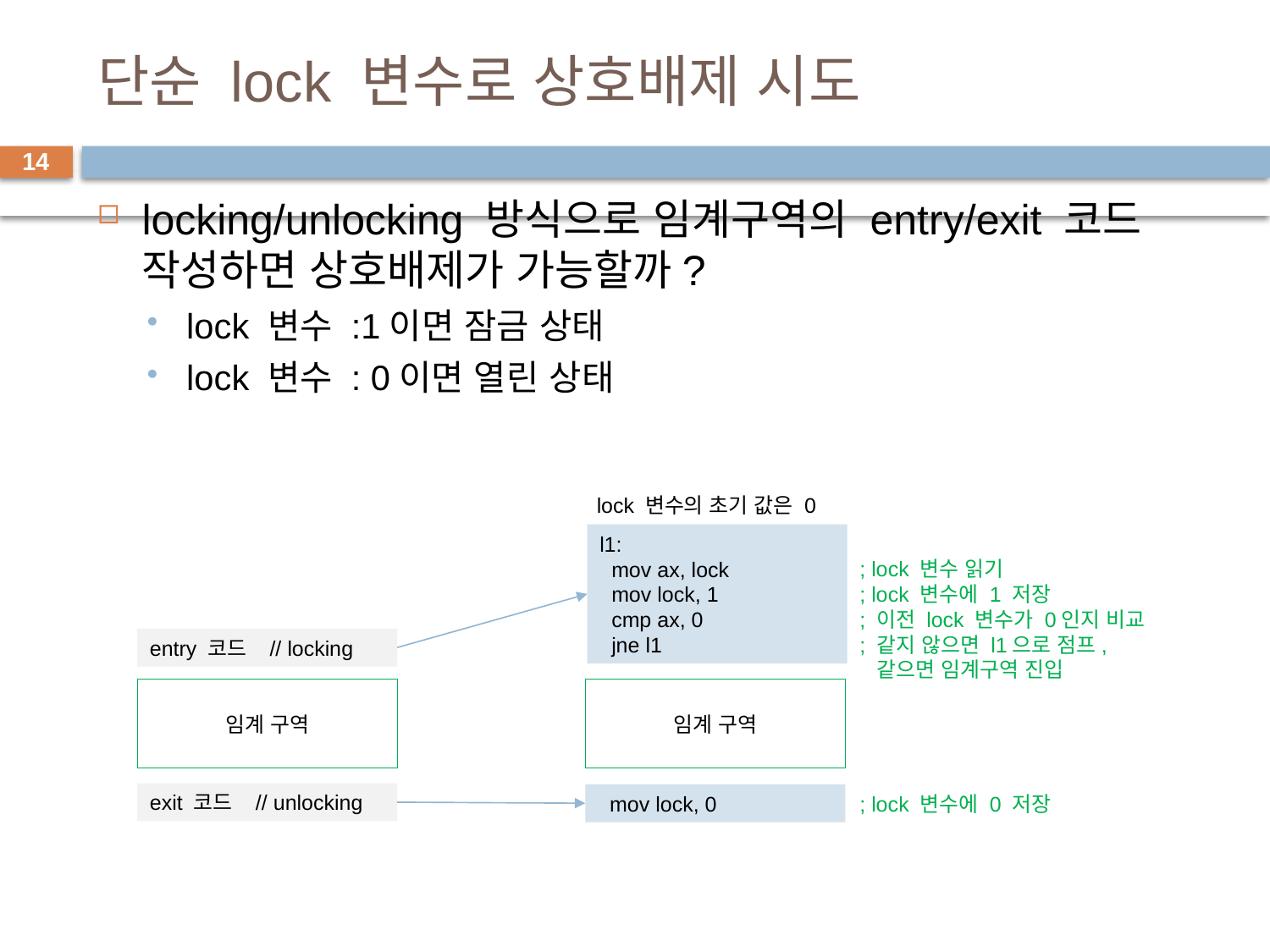

# 단순 lock 변수로 상호배제 시도
14
locking/unlocking 방식으로 임계구역의 entry/exit 코드 작성하면 상호배제가 가능할까?
lock 변수 :1이면 잠금 상태
lock 변수 : 0이면 열린 상태

lock 변수의 초기 값은 0
l1:
  mov ax, lock
  mov lock, 1
  cmp ax, 0
  jne l1
; lock 변수 읽기
; lock 변수에 1 저장
; 이전 lock 변수가 0인지 비교
; 같지 않으면 l1으로 점프,
  같으면 임계구역 진입
entry 코드   // locking

임계 구역

임계 구역

exit 코드   // unlocking
  mov lock, 0
; lock 변수에 0 저장